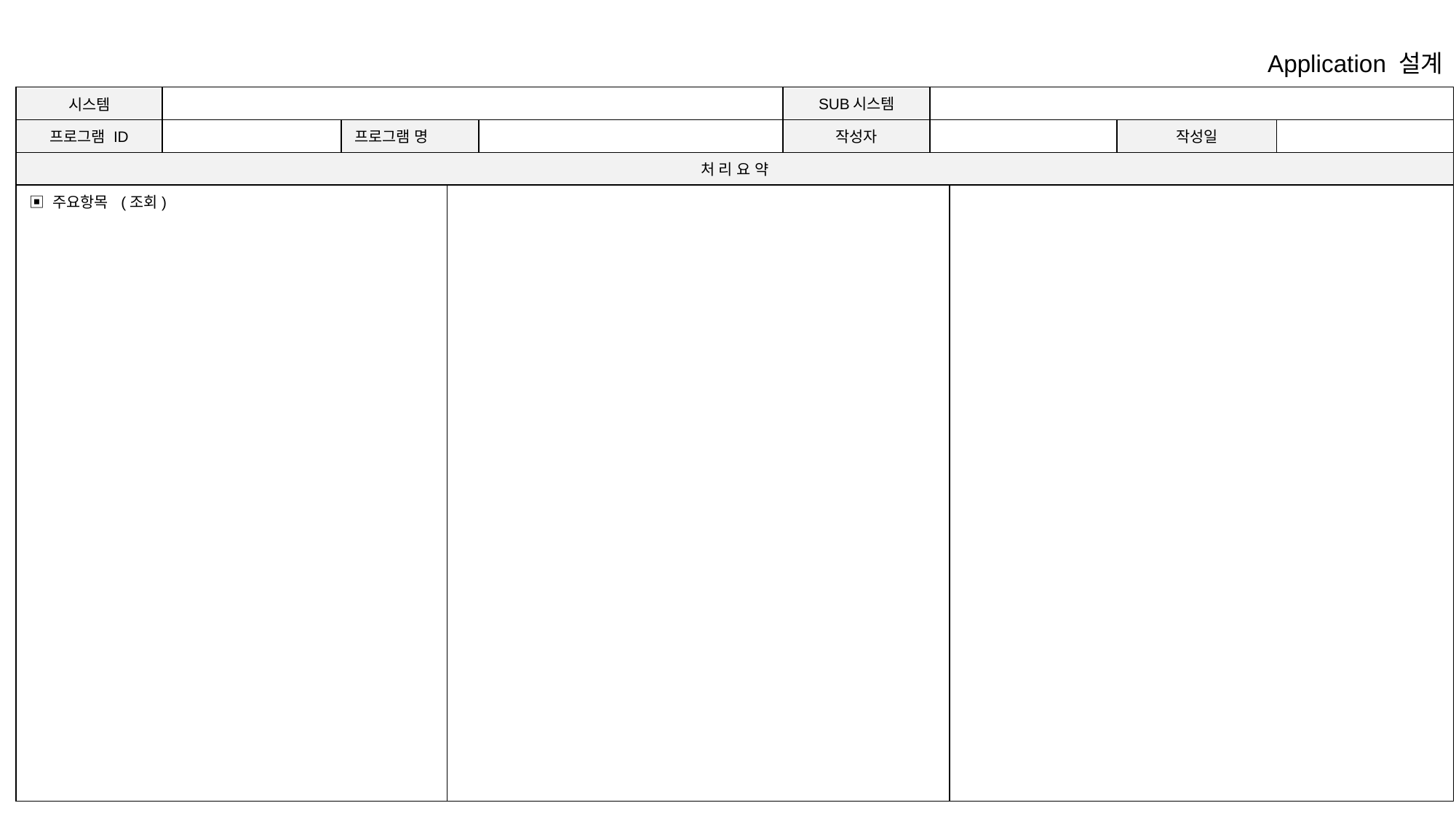

Application 설계
| 시스템 |  |  |  |  | SUB시스템 |  |  |  |  |
| --- | --- | --- | --- | --- | --- | --- | --- | --- | --- |
| 프로그램 ID |  | 프로그램 명 |  |  | 작성자 |  |  | 작성일 |  |
| 처 리 요 약 |  |  |  |  |  |  |  |  |  |
| ▣ 주요항목 (조회) |  |  |  |  |  |  |  |  |  |